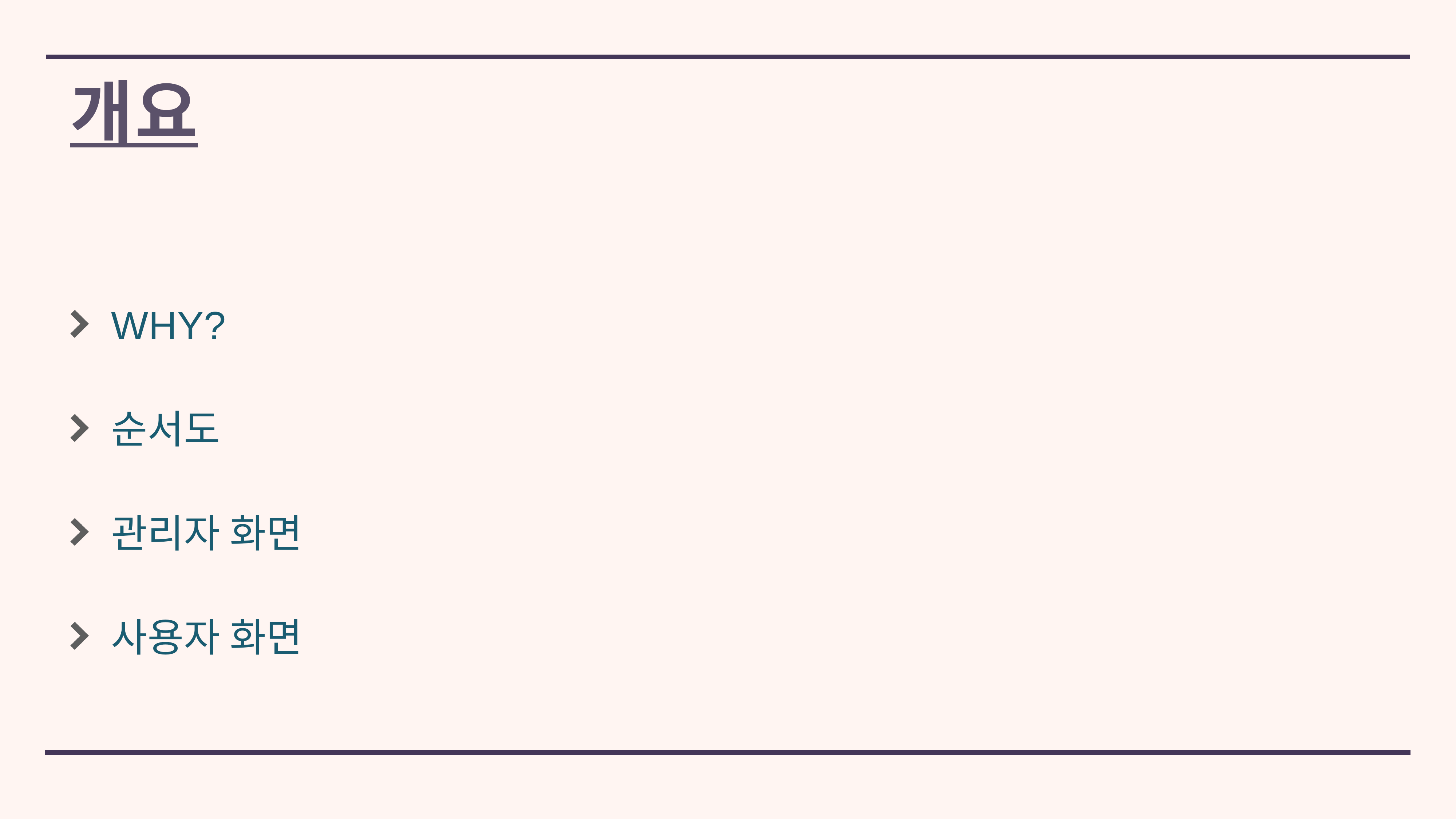

# 개요
WHY?
순서도
관리자 화면
사용자 화면